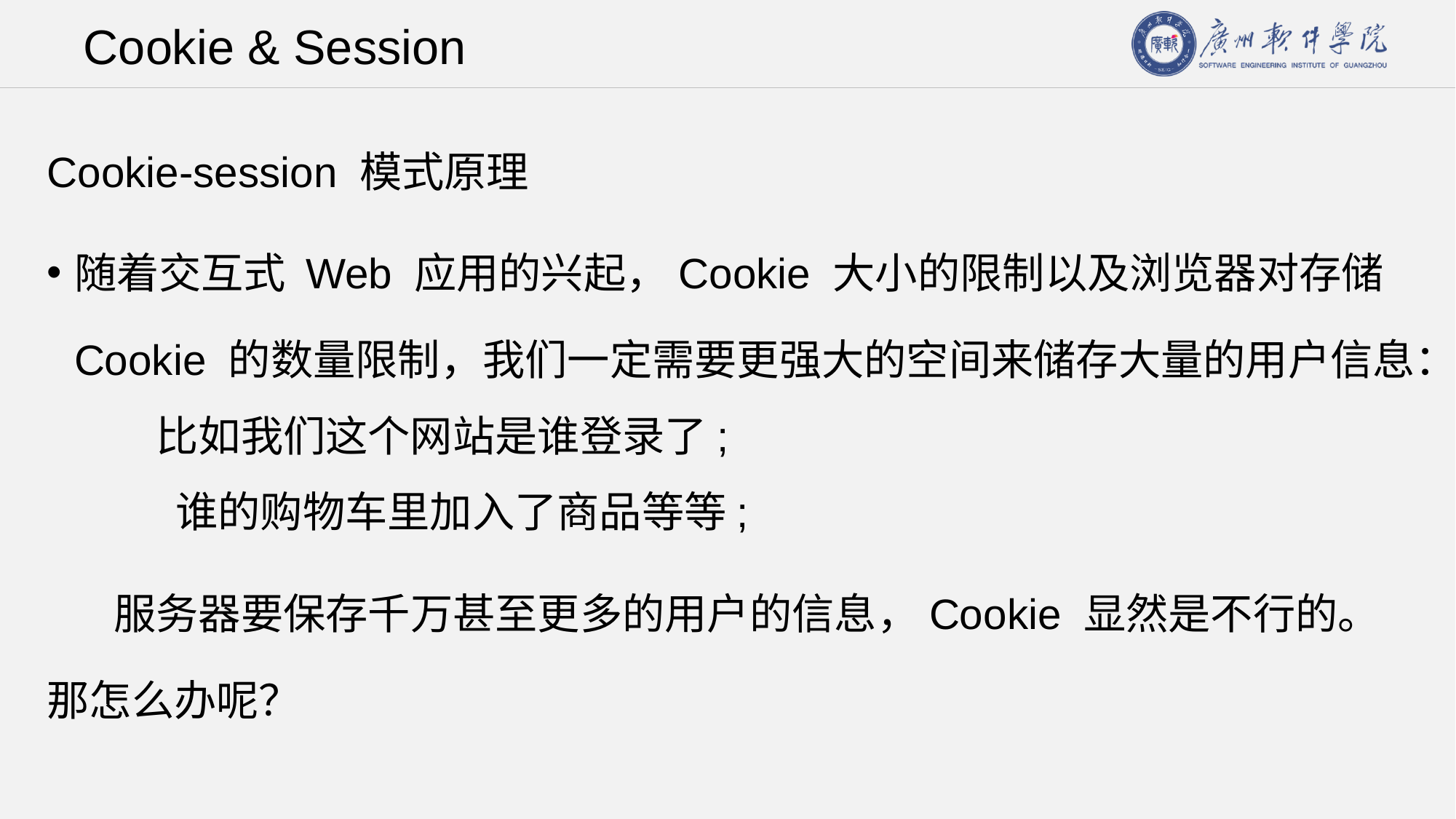

# Cookie & Session
Cookie-session 模式原理
随着交互式 Web 应用的兴起，Cookie 大小的限制以及浏览器对存储 Cookie 的数量限制，我们一定需要更强大的空间来储存大量的用户信息：
	比如我们这个网站是谁登录了;
	 谁的购物车里加入了商品等等;
      服务器要保存千万甚至更多的用户的信息，Cookie 显然是不行的。那怎么办呢？